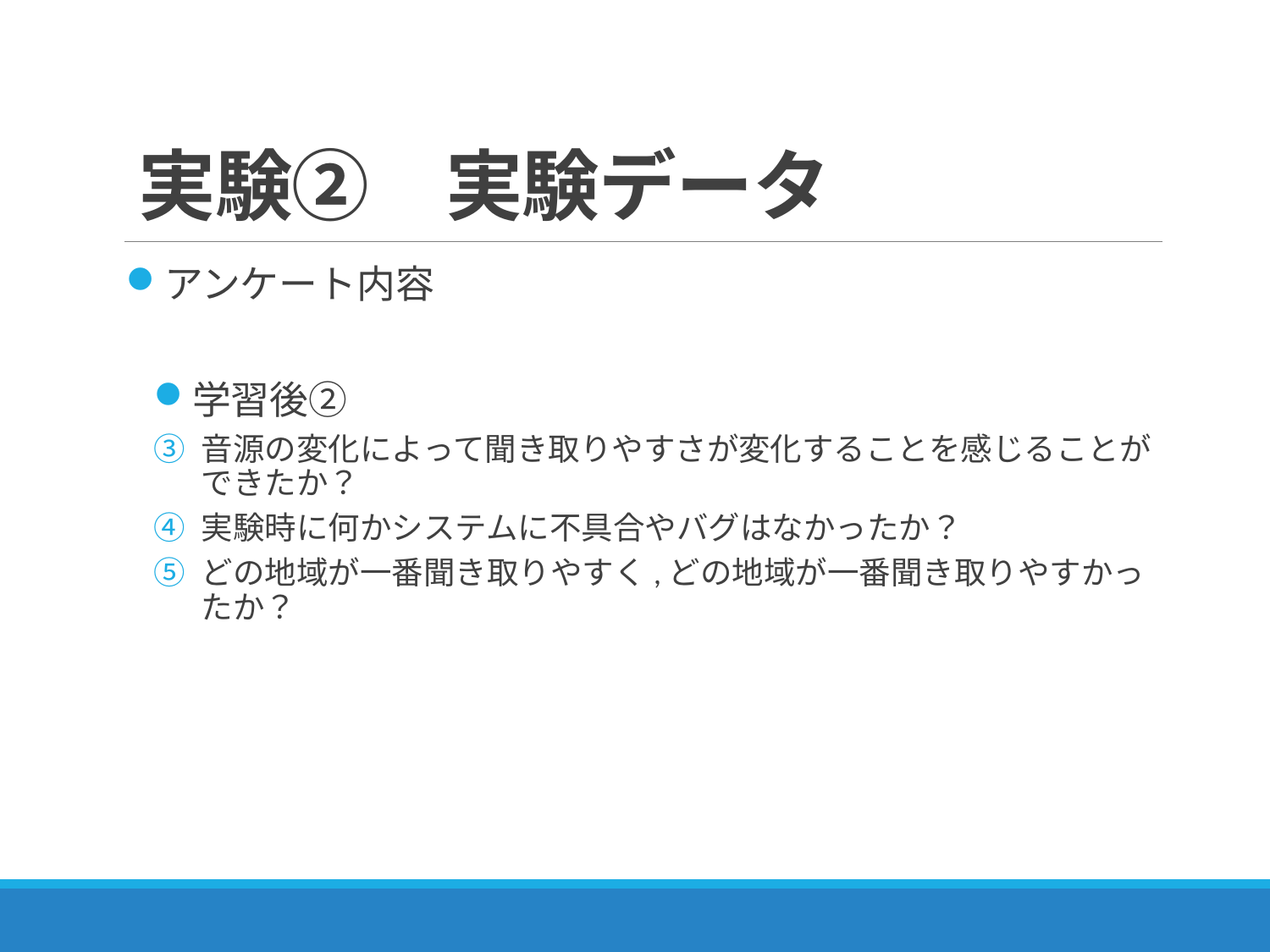

実験②　実験データ
アンケート内容

学習後②
音源の変化によって聞き取りやすさが変化することを感じることができたか？
実験時に何かシステムに不具合やバグはなかったか？
どの地域が一番聞き取りやすく,どの地域が一番聞き取りやすかったか？
41